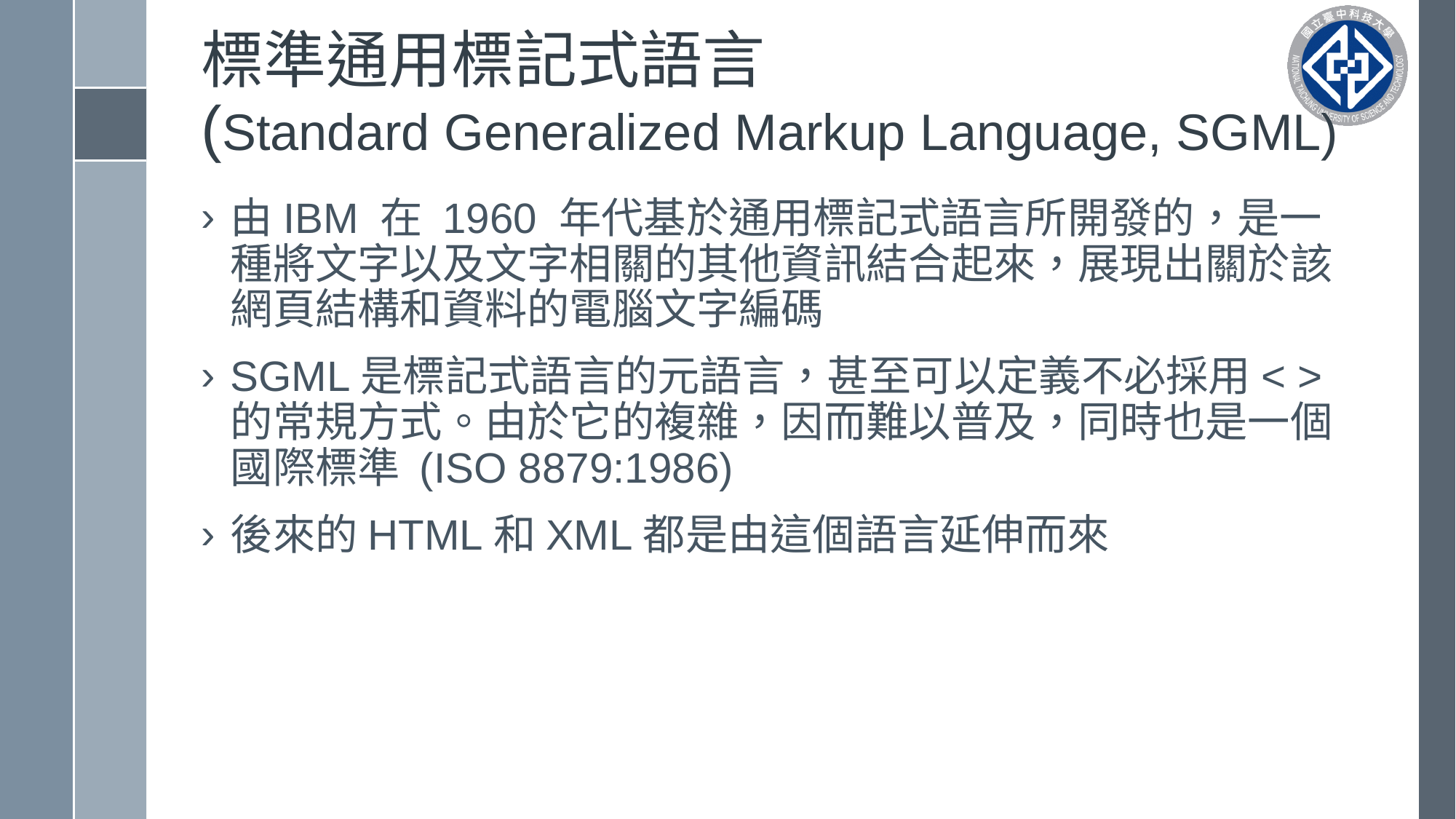

# 標準通用標記式語言 (Standard Generalized Markup Language, SGML)
由IBM 在 1960 年代基於通用標記式語言所開發的，是一種將文字以及文字相關的其他資訊結合起來，展現出關於該網頁結構和資料的電腦文字編碼
SGML是標記式語言的元語言，甚至可以定義不必採用< >的常規方式。由於它的複雜，因而難以普及，同時也是一個國際標準 (ISO 8879:1986)
後來的HTML和XML都是由這個語言延伸而來